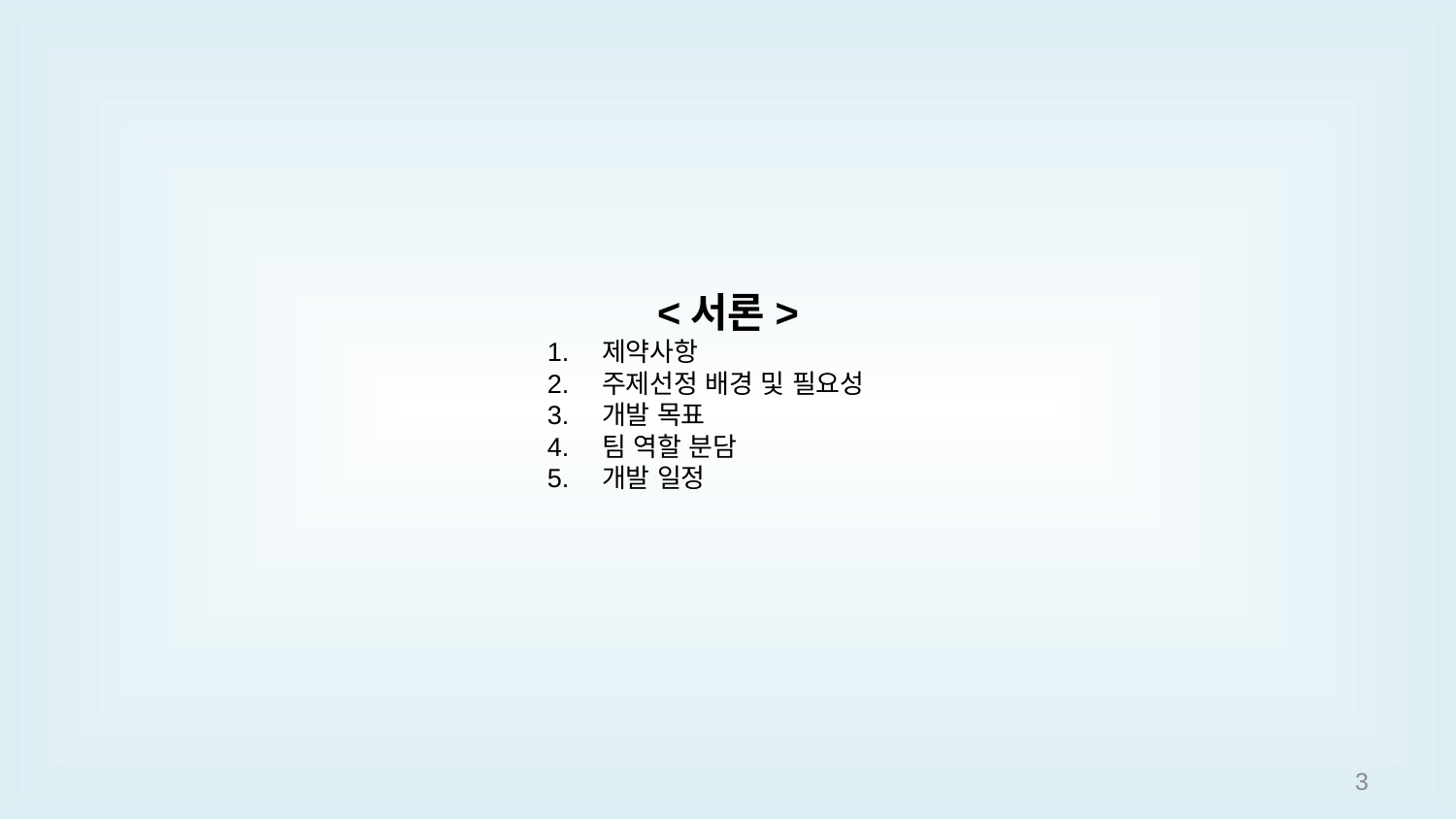

<서론>
제약사항
주제선정 배경 및 필요성
개발 목표
팀 역할 분담
개발 일정

3